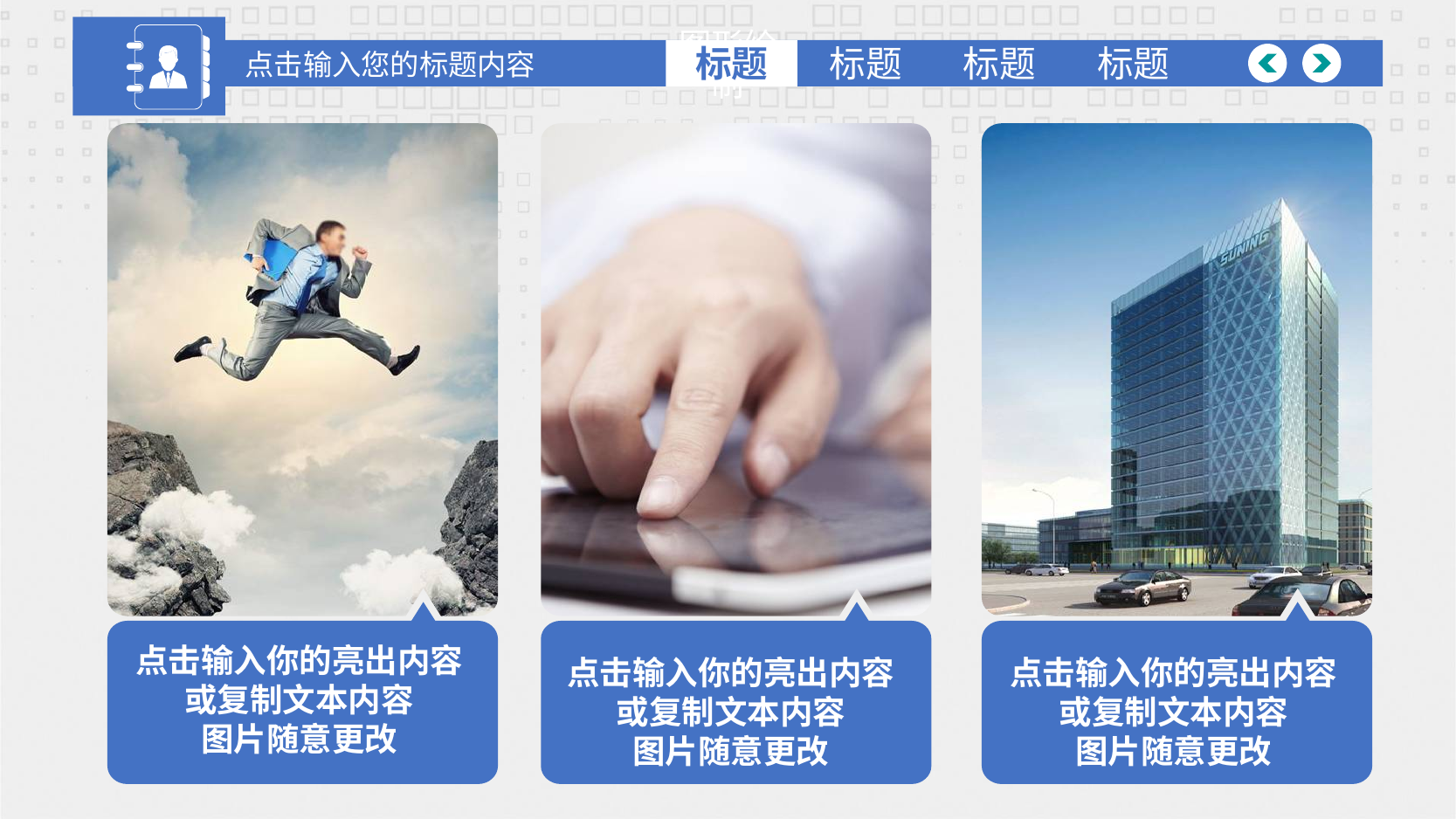

点击输入您的标题内容

图形绘制
标题
标题
标题
标题

点击输入你的亮出内容
或复制文本内容
图片随意更改
点击输入你的亮出内容
或复制文本内容
图片随意更改
点击输入你的亮出内容
或复制文本内容
图片随意更改